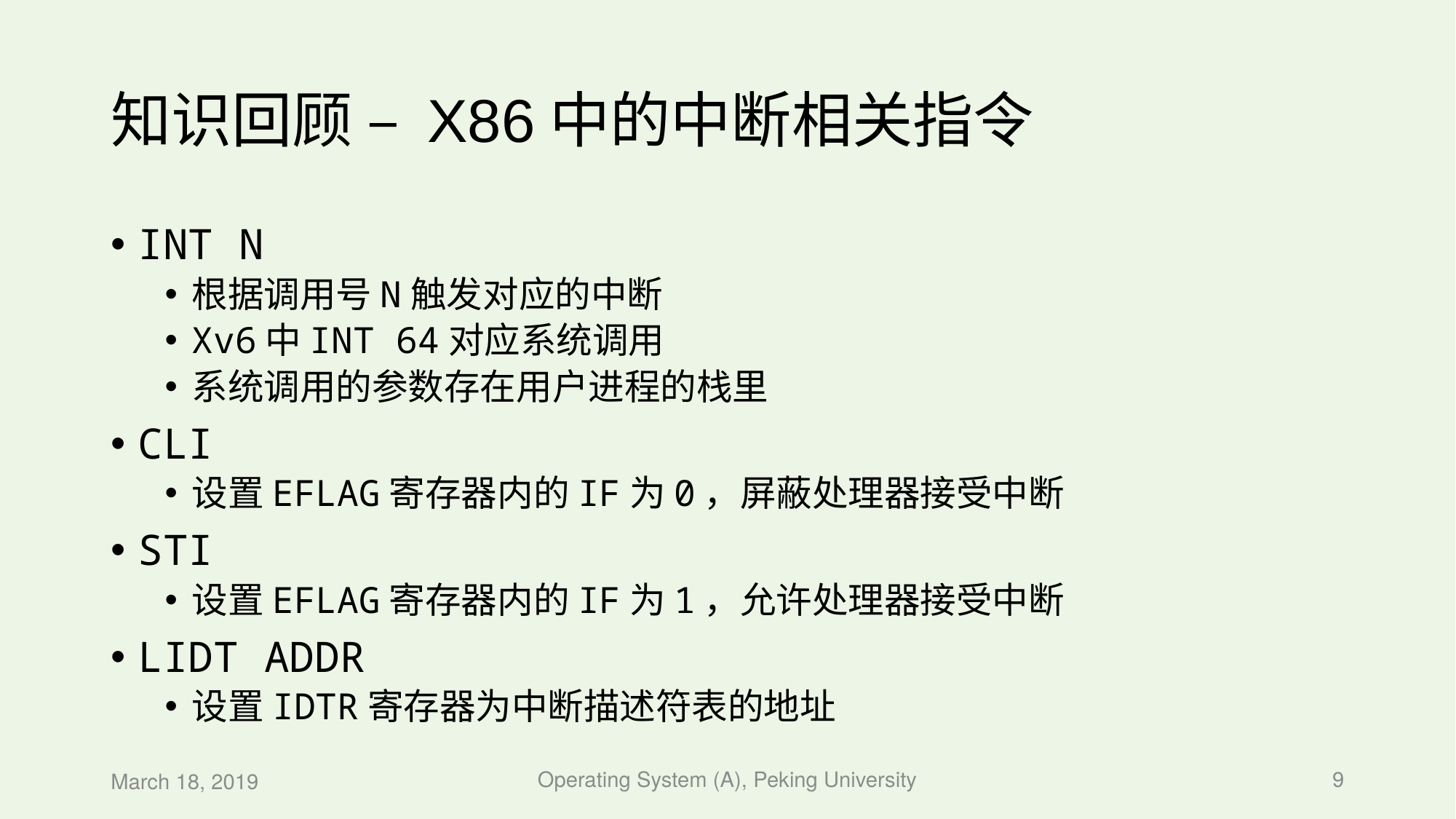

# 知识回顾 – X86中的中断相关指令
INT N
根据调用号N触发对应的中断
Xv6中INT 64对应系统调用
系统调用的参数存在用户进程的栈里
CLI
设置EFLAG寄存器内的IF为0，屏蔽处理器接受中断
STI
设置EFLAG寄存器内的IF为1，允许处理器接受中断
LIDT ADDR
设置IDTR寄存器为中断描述符表的地址
March 18, 2019
Operating System (A), Peking University
9